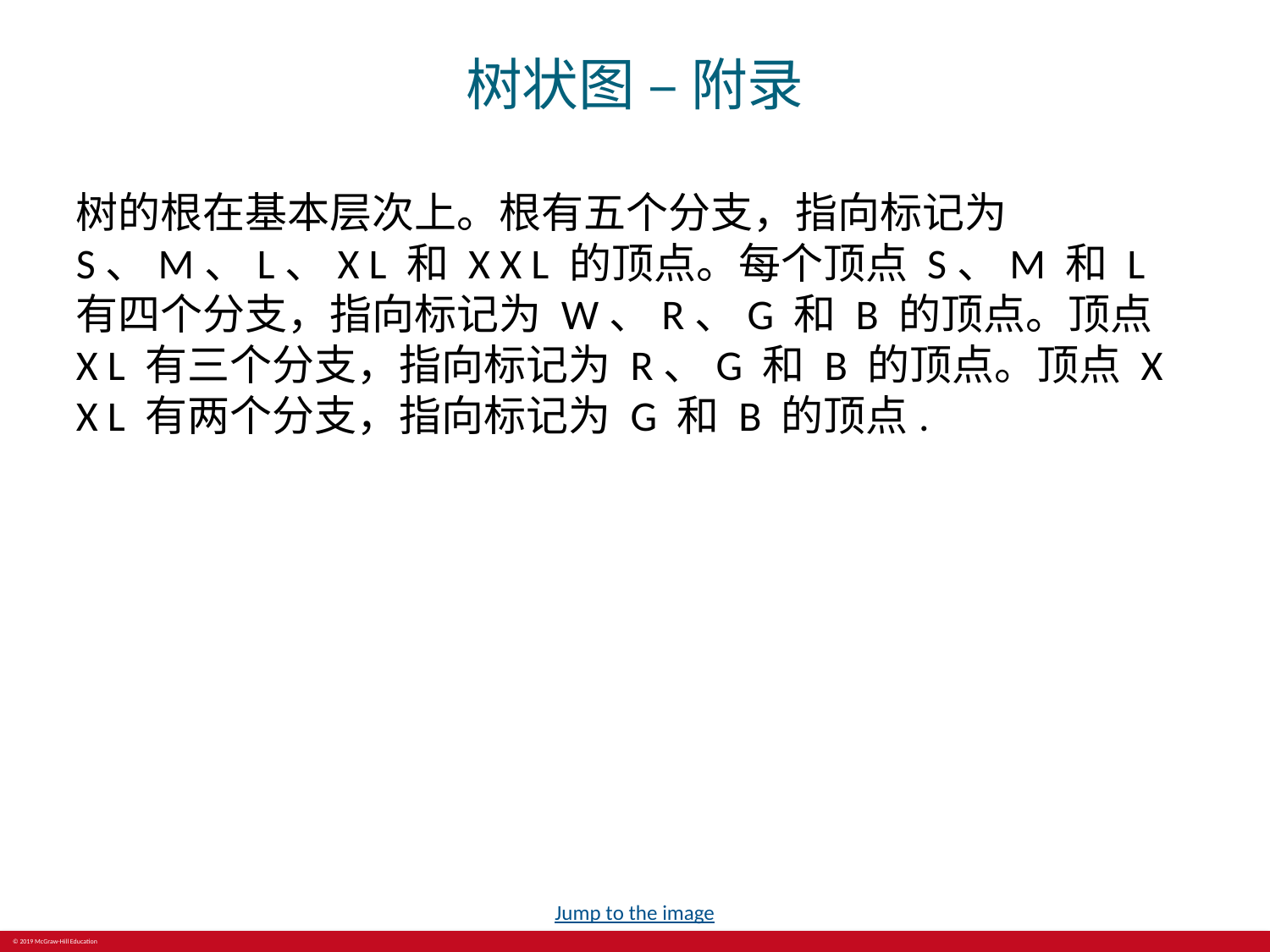

# 树状图 – 附录
树的根在基本层次上。根有五个分支，指向标记为 S、M、L、X L 和 X X L 的顶点。每个顶点 S、M 和 L 有四个分支，指向标记为 W、R、G 和 B 的顶点。顶点 X L 有三个分支，指向标记为 R、G 和 B 的顶点。顶点 X X L 有两个分支，指向标记为 G 和 B 的顶点.
Jump to the image